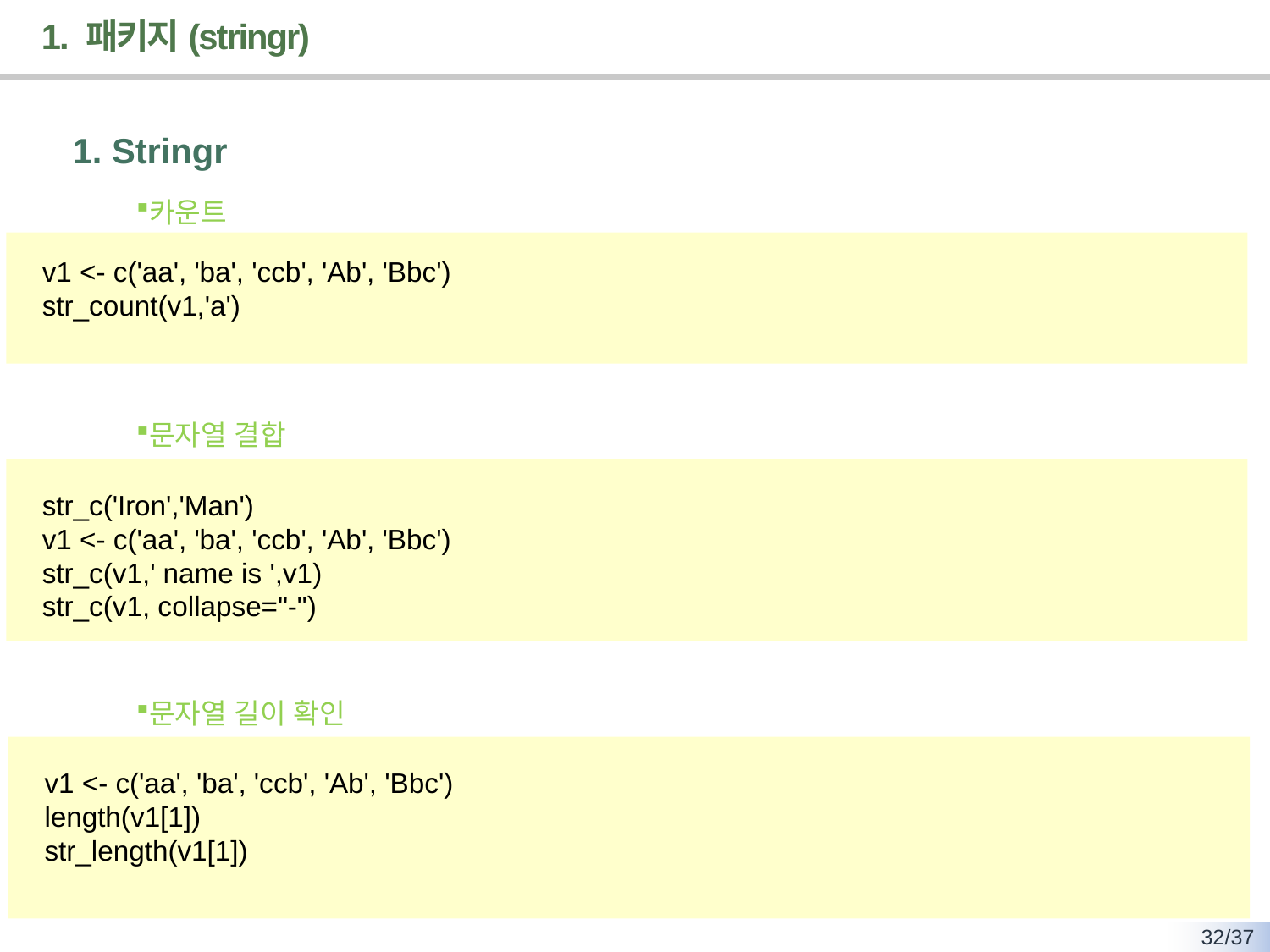

# 1. 패키지(stringr)
1. Stringr
카운트

문자열 결합

문자열 길이 확인

v1 <- c('aa', 'ba', 'ccb', 'Ab', 'Bbc')
str_count(v1,'a')

str_c('Iron','Man')
v1 <- c('aa', 'ba', 'ccb', 'Ab', 'Bbc')
str_c(v1,' name is ',v1)
str_c(v1, collapse="-")

v1 <- c('aa', 'ba', 'ccb', 'Ab', 'Bbc')
length(v1[1])
str_length(v1[1])